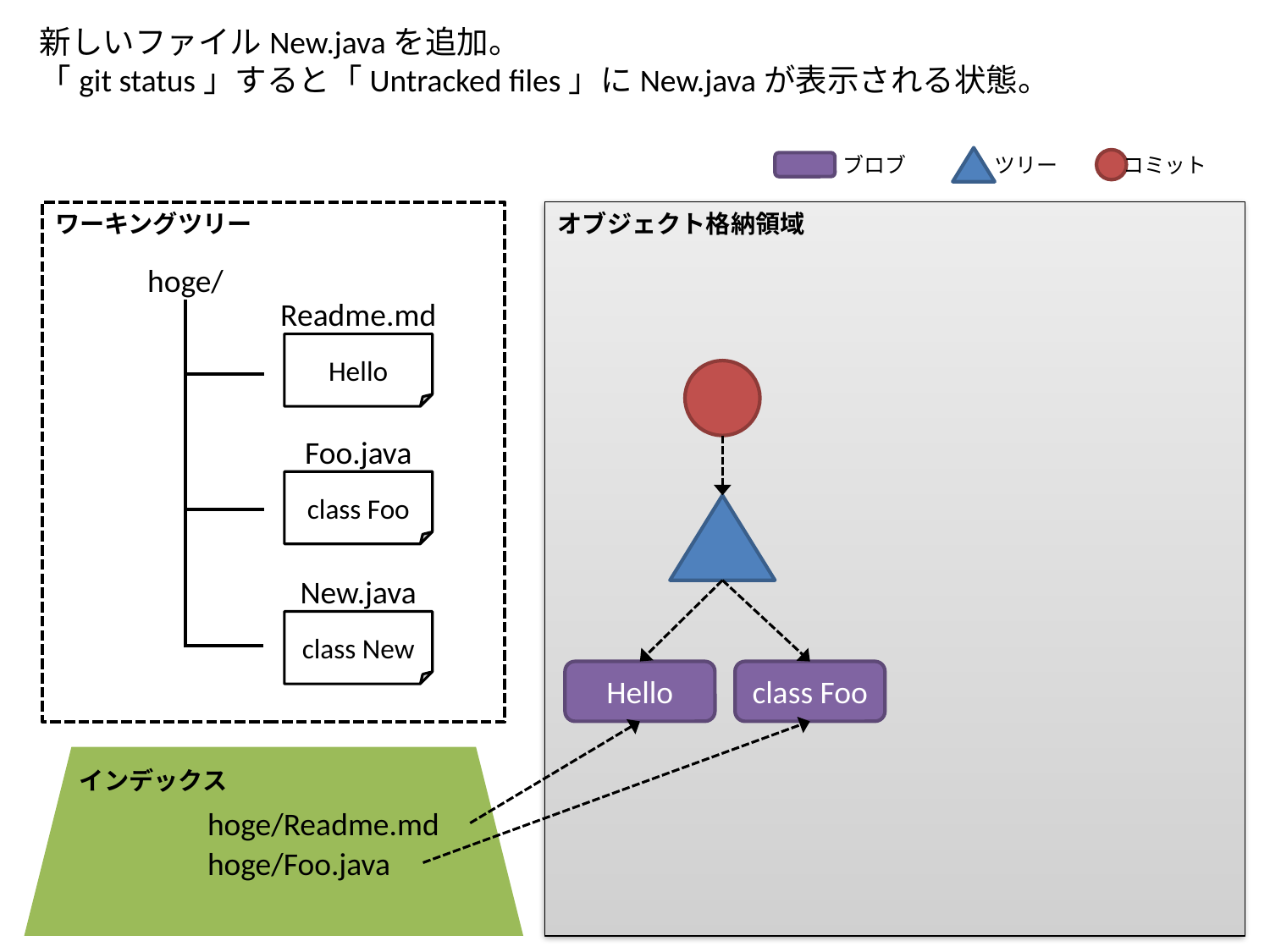

新しいファイルNew.javaを追加。
「git status」すると「Untracked files」にNew.javaが表示される状態。
ブロブ
ツリー

コミット

オブジェクト格納領域
ワーキングツリー
hoge/
Readme.md
Hello

Foo.java
class Foo

New.java
class New

Hello
class Foo
 インデックス
hoge/Readme.md
hoge/Foo.java